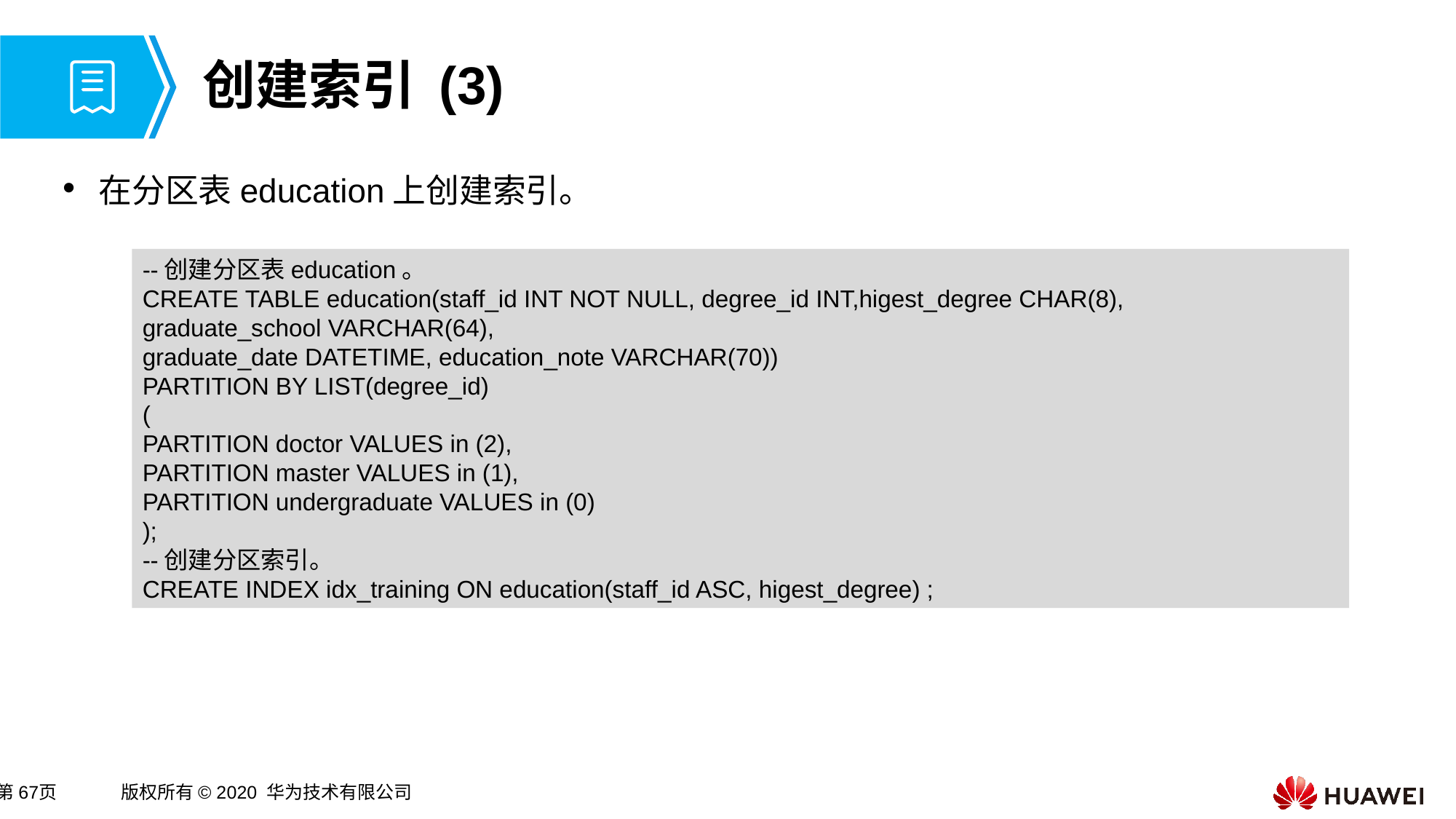

# 创建索引 (3)
在分区表education上创建索引。

--创建分区表education。
CREATE TABLE education(staff_id INT NOT NULL, degree_id INT,higest_degree CHAR(8),
graduate_school VARCHAR(64),
graduate_date DATETIME, education_note VARCHAR(70))
PARTITION BY LIST(degree_id)
(
PARTITION doctor VALUES in (2),
PARTITION master VALUES in (1),
PARTITION undergraduate VALUES in (0)
);
--创建分区索引。
CREATE INDEX idx_training ON education(staff_id ASC, higest_degree) ;